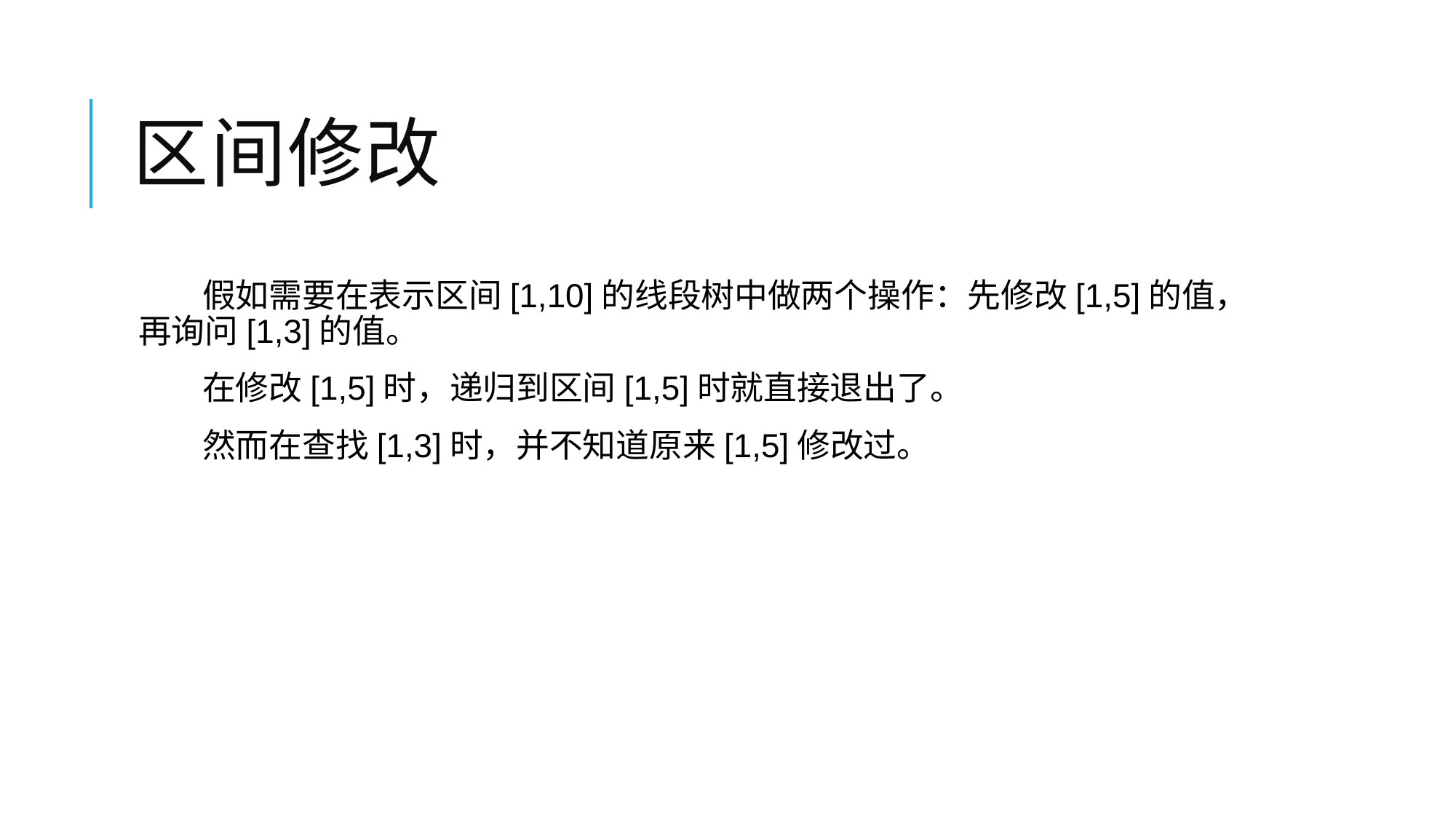

# 区间修改
假如需要在表示区间[1,10]的线段树中做两个操作：先修改[1,5]的值，再询问[1,3]的值。
在修改[1,5]时，递归到区间[1,5]时就直接退出了。
然而在查找[1,3]时，并不知道原来[1,5]修改过。